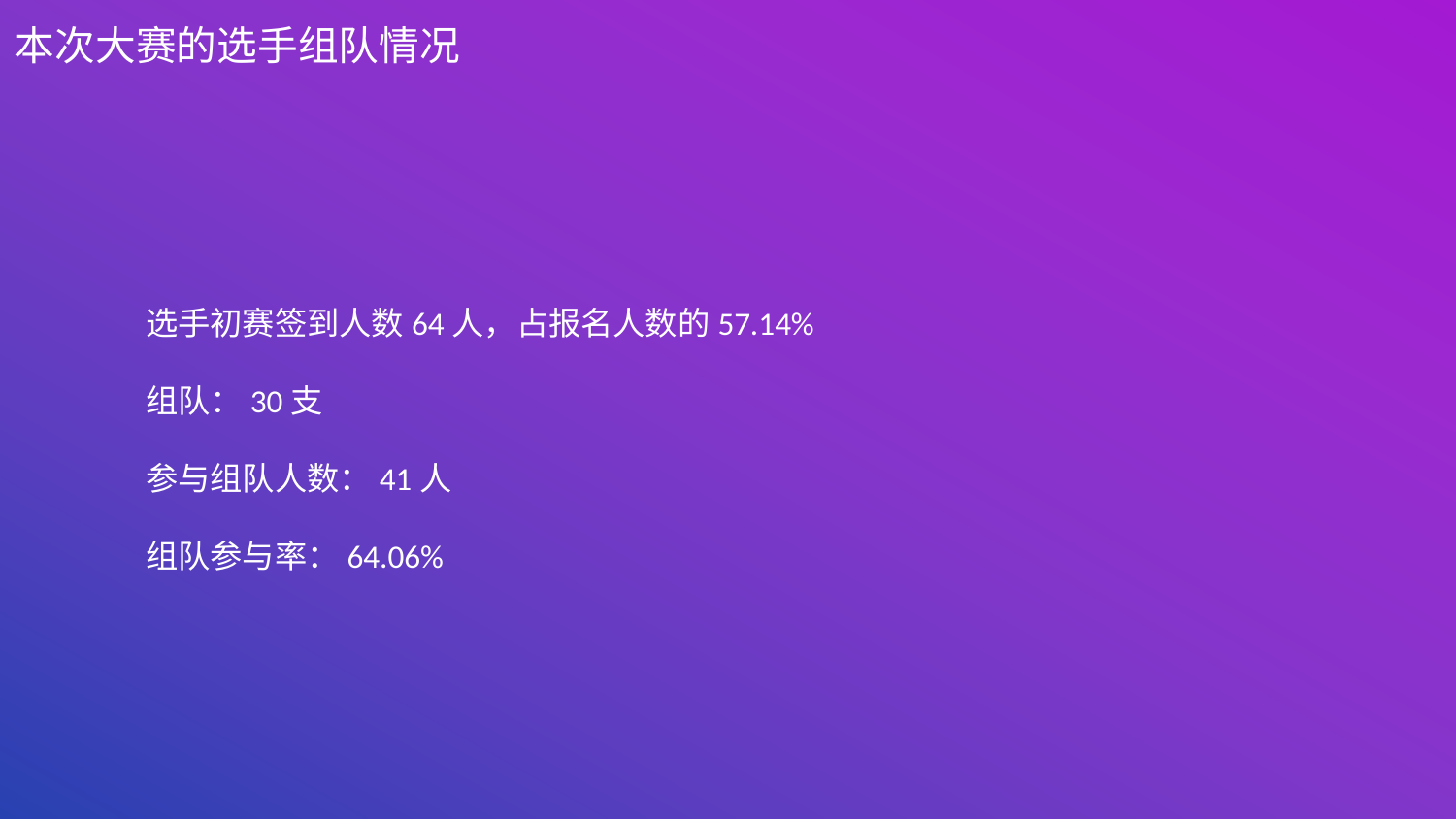

本次大赛的选手组队情况

       选手初赛签到人数64人，占报名人数的57.14%
       组队：30支
       参与组队人数：41人
       组队参与率：64.06%